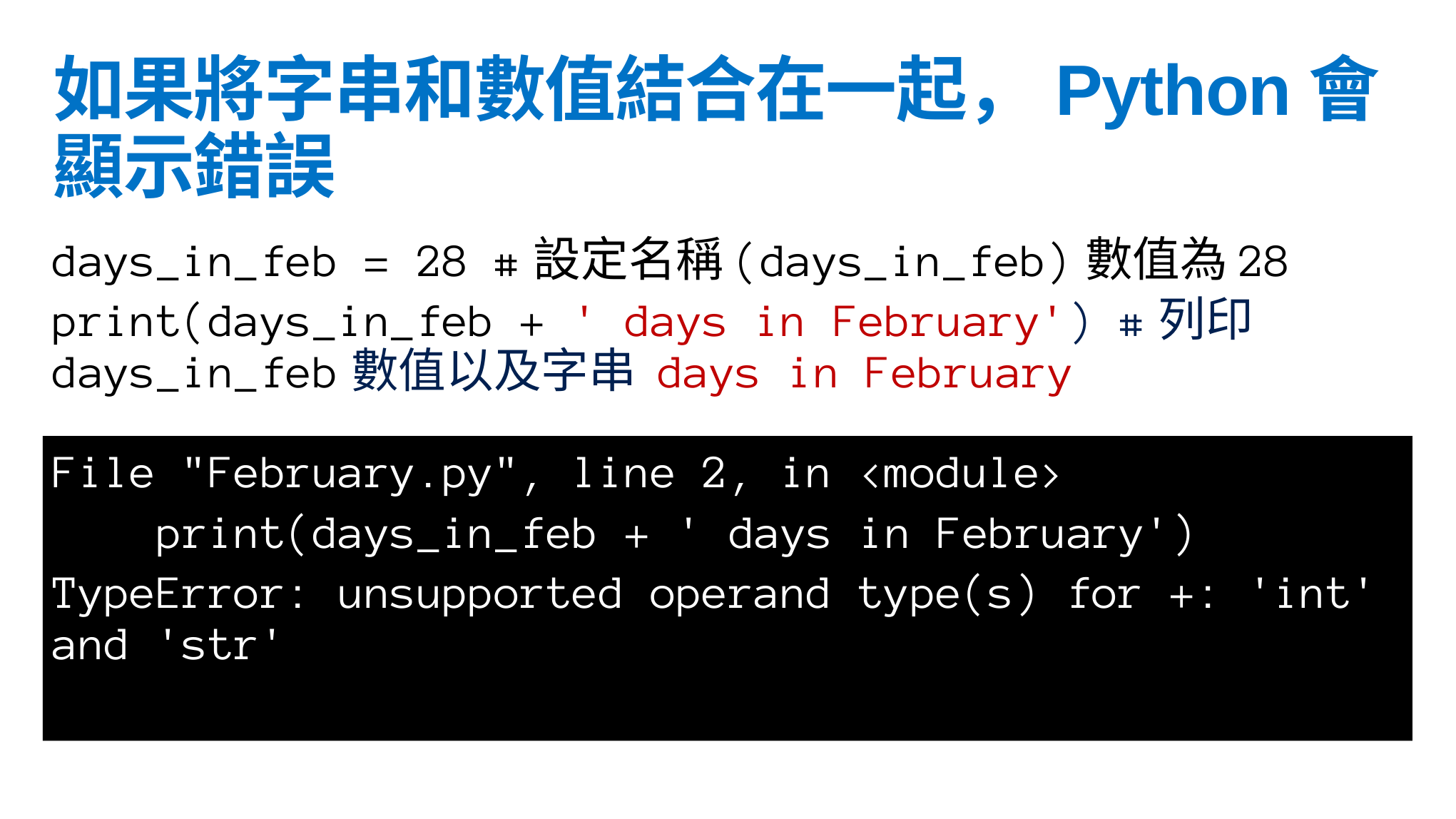

如果將字串和數值結合在一起，Python會顯示錯誤
days_in_feb = 28 #設定名稱(days_in_feb)數值為28
print(days_in_feb + ' days in February') #列印days_in_feb數值以及字串 days in February

File "February.py", line 2, in <module>
    print(days_in_feb + ' days in February')
TypeError: unsupported operand type(s) for +: 'int' and 'str'